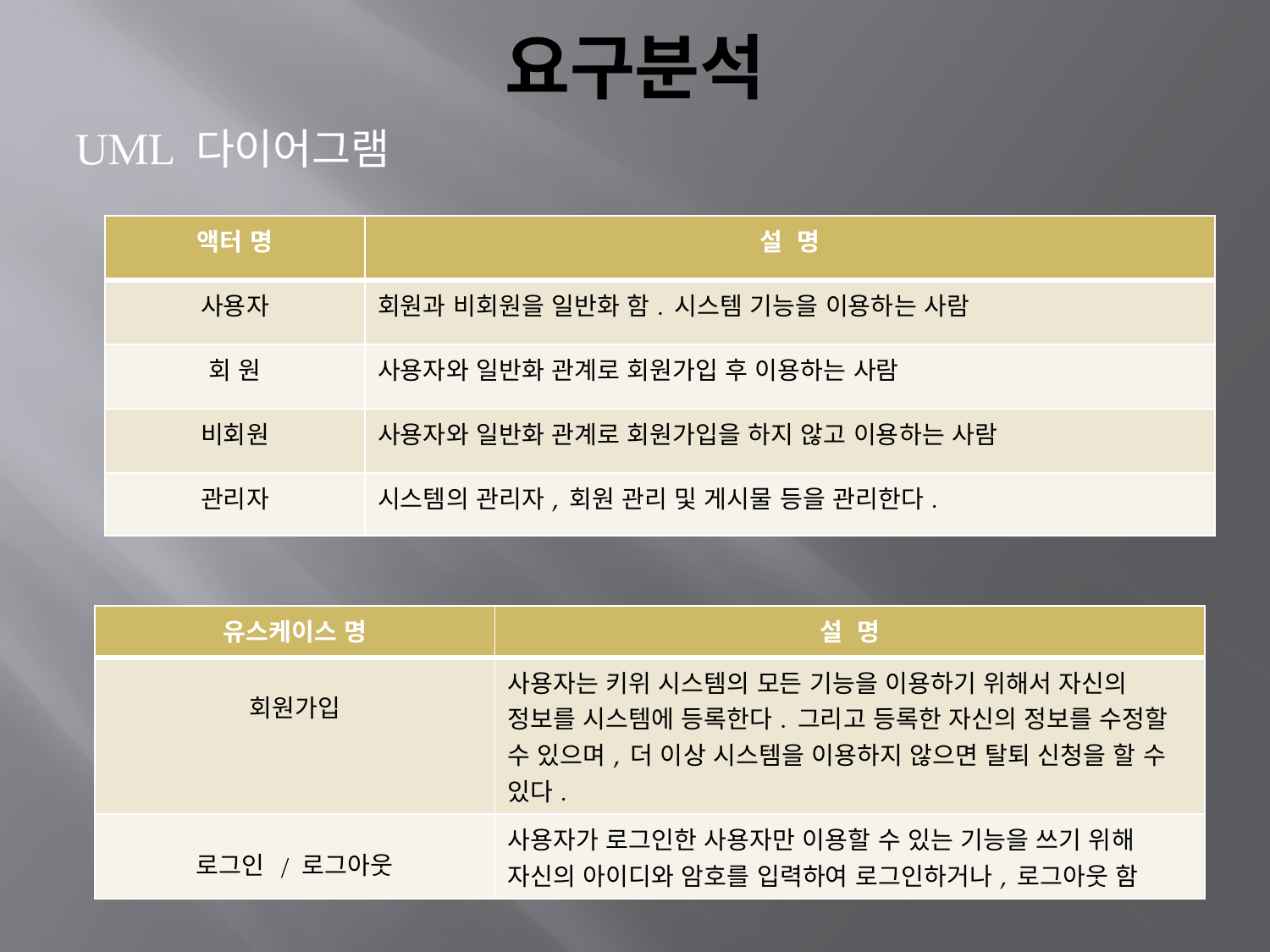

# 요구분석
UML 다이어그램

| 액터 명 | 설 명 |
| --- | --- |
| 사용자 | 회원과 비회원을 일반화 함. 시스템 기능을 이용하는 사람 |
| 회 원 | 사용자와 일반화 관계로 회원가입 후 이용하는 사람 |
| 비회원 | 사용자와 일반화 관계로 회원가입을 하지 않고 이용하는 사람 |
| 관리자 | 시스템의 관리자, 회원 관리 및 게시물 등을 관리한다. |
| 유스케이스 명 | 설 명 |
| --- | --- |
| 회원가입 | 사용자는 키위 시스템의 모든 기능을 이용하기 위해서 자신의 정보를 시스템에 등록한다. 그리고 등록한 자신의 정보를 수정할 수 있으며, 더 이상 시스템을 이용하지 않으면 탈퇴 신청을 할 수 있다. |
| 로그인 / 로그아웃 | 사용자가 로그인한 사용자만 이용할 수 있는 기능을 쓰기 위해 자신의 아이디와 암호를 입력하여 로그인하거나, 로그아웃 함 |